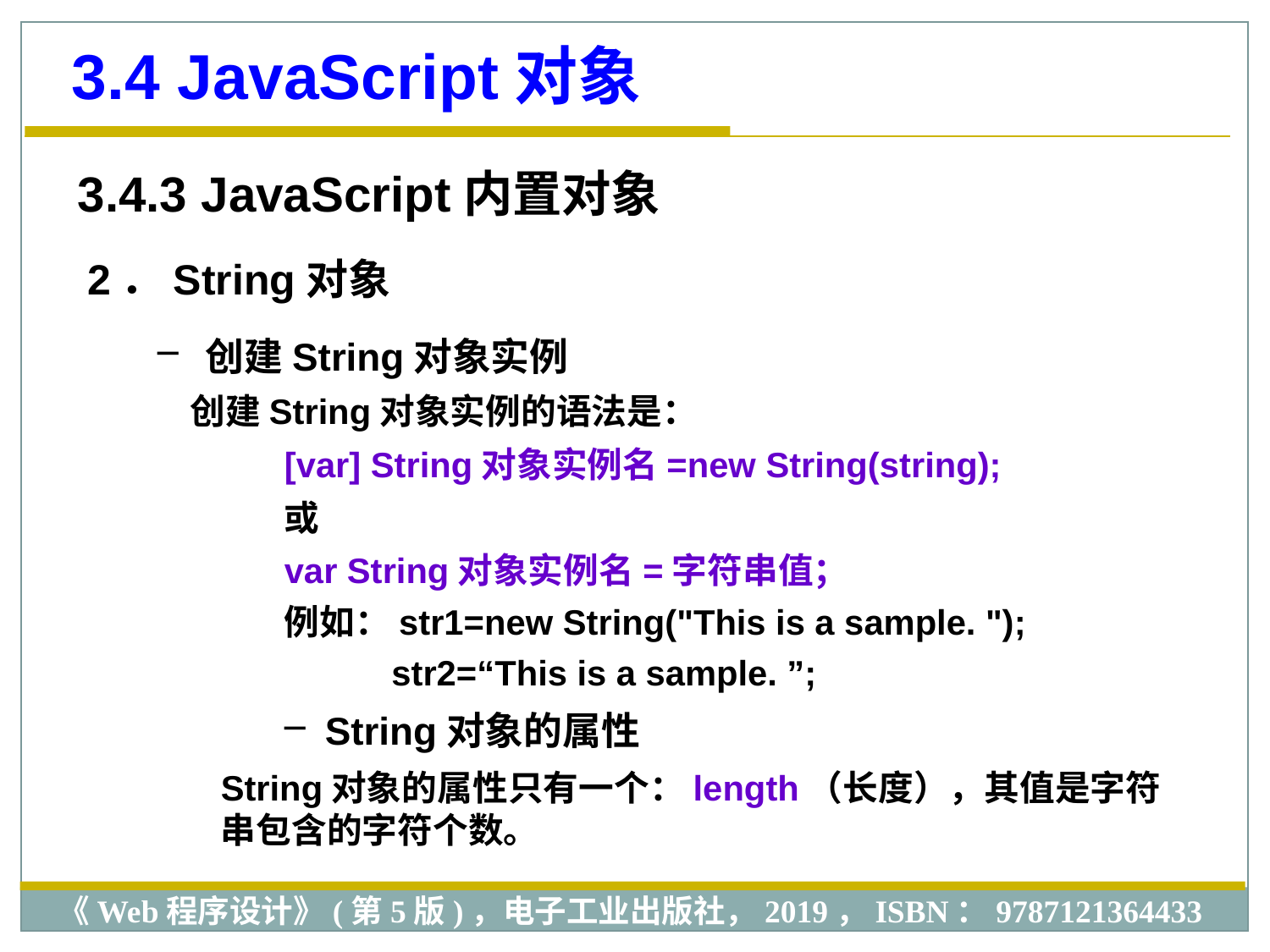

3.4 JavaScript对象
3.4.3 JavaScript内置对象
2．String对象
 创建String对象实例
   创建String对象实例的语法是：
[var] String对象实例名=new String(string);
或
var String对象实例名=字符串值；
例如：str1=new String("This is a sample. ");
           str2=“This is a sample. ”;
 String对象的属性
String对象的属性只有一个：length（长度），其值是字符串包含的字符个数。